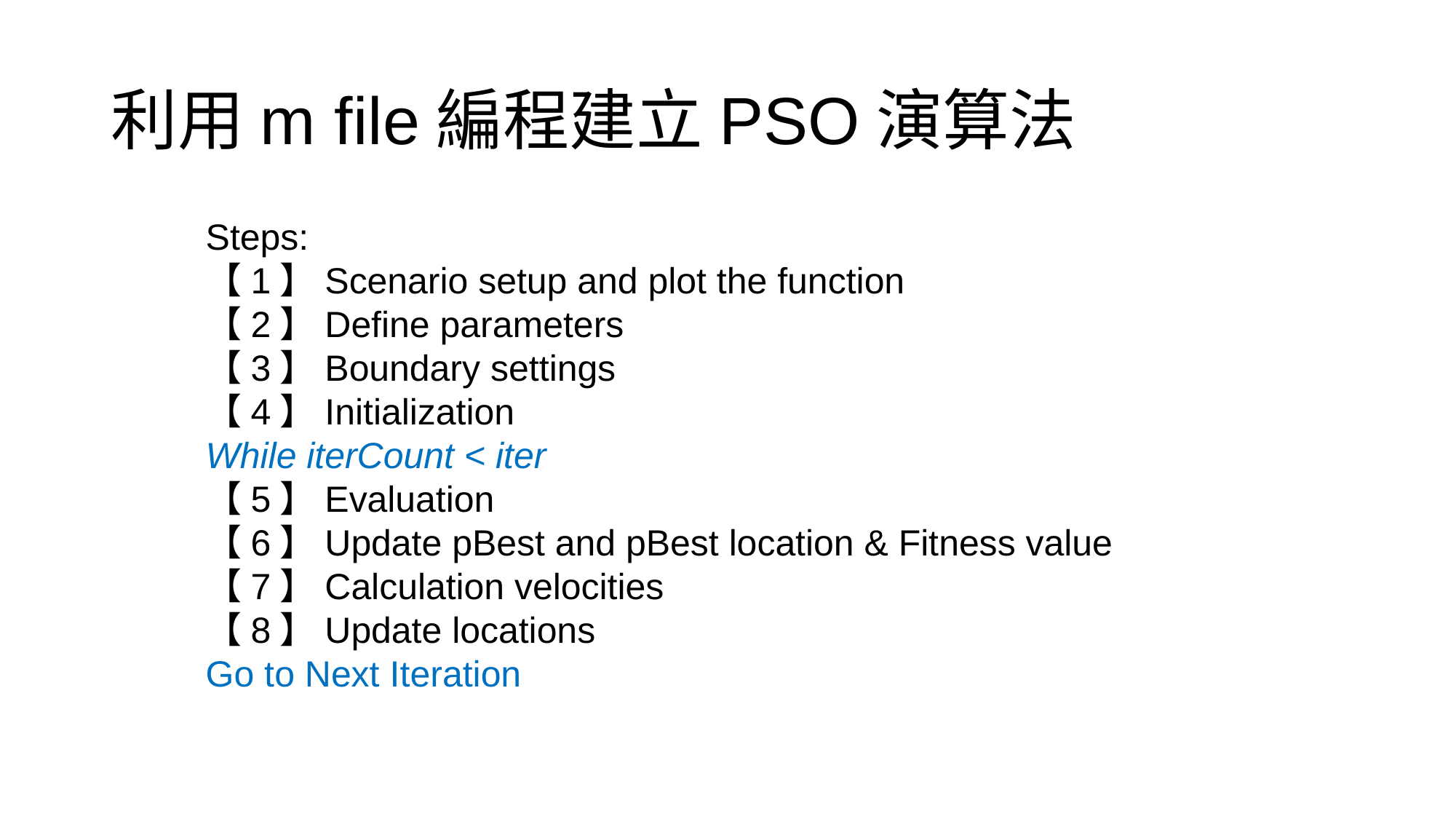

# 利用m file編程建立PSO演算法
Steps:
【1】Scenario setup and plot the function
【2】Define parameters
【3】Boundary settings
【4】Initialization
While iterCount < iter
【5】Evaluation
【6】Update pBest and pBest location & Fitness value
【7】Calculation velocities
【8】Update locations
Go to Next Iteration